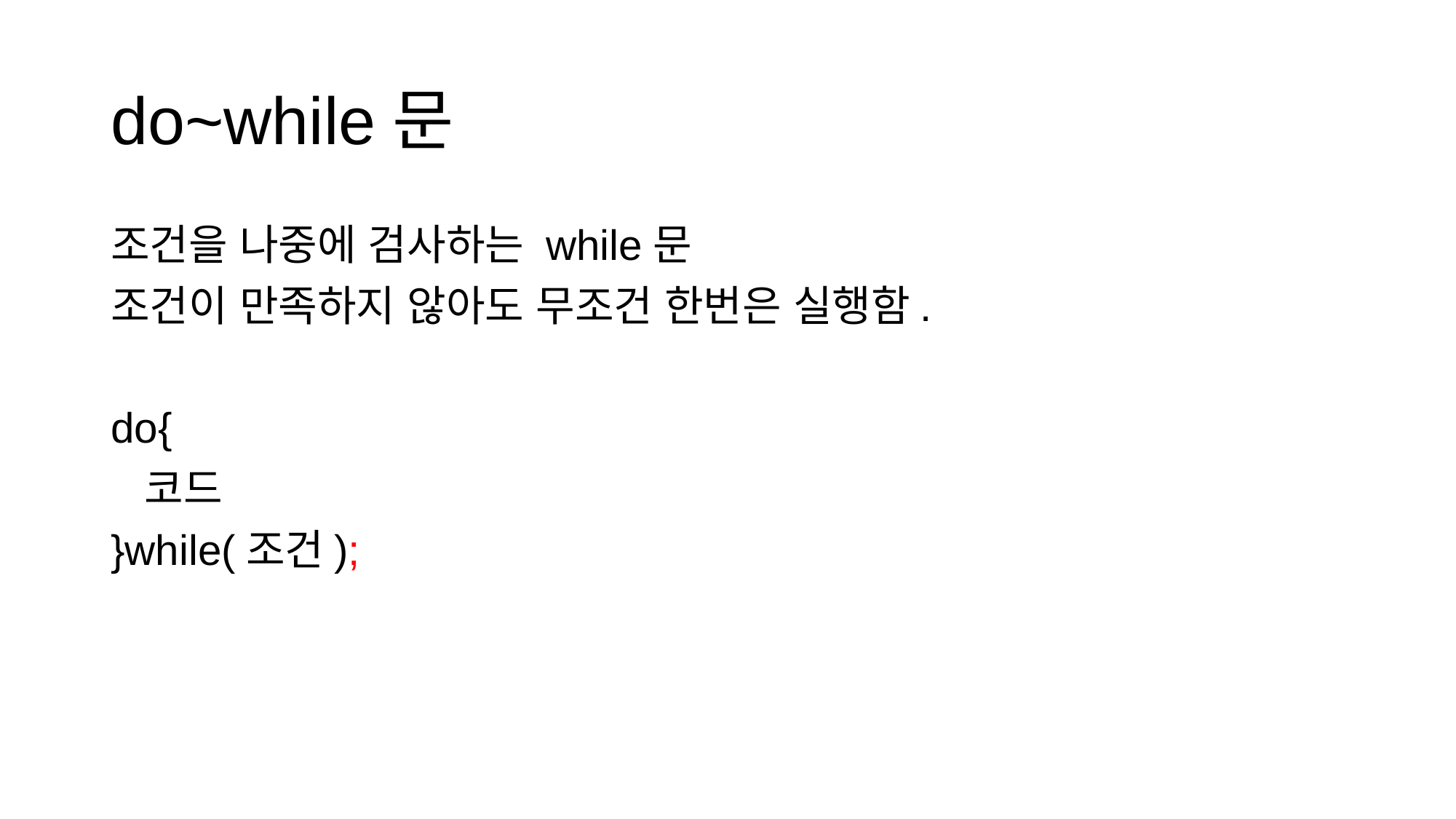

# do~while문
조건을 나중에 검사하는 while문
조건이 만족하지 않아도 무조건 한번은 실행함.

do{
  코드
}while(조건);